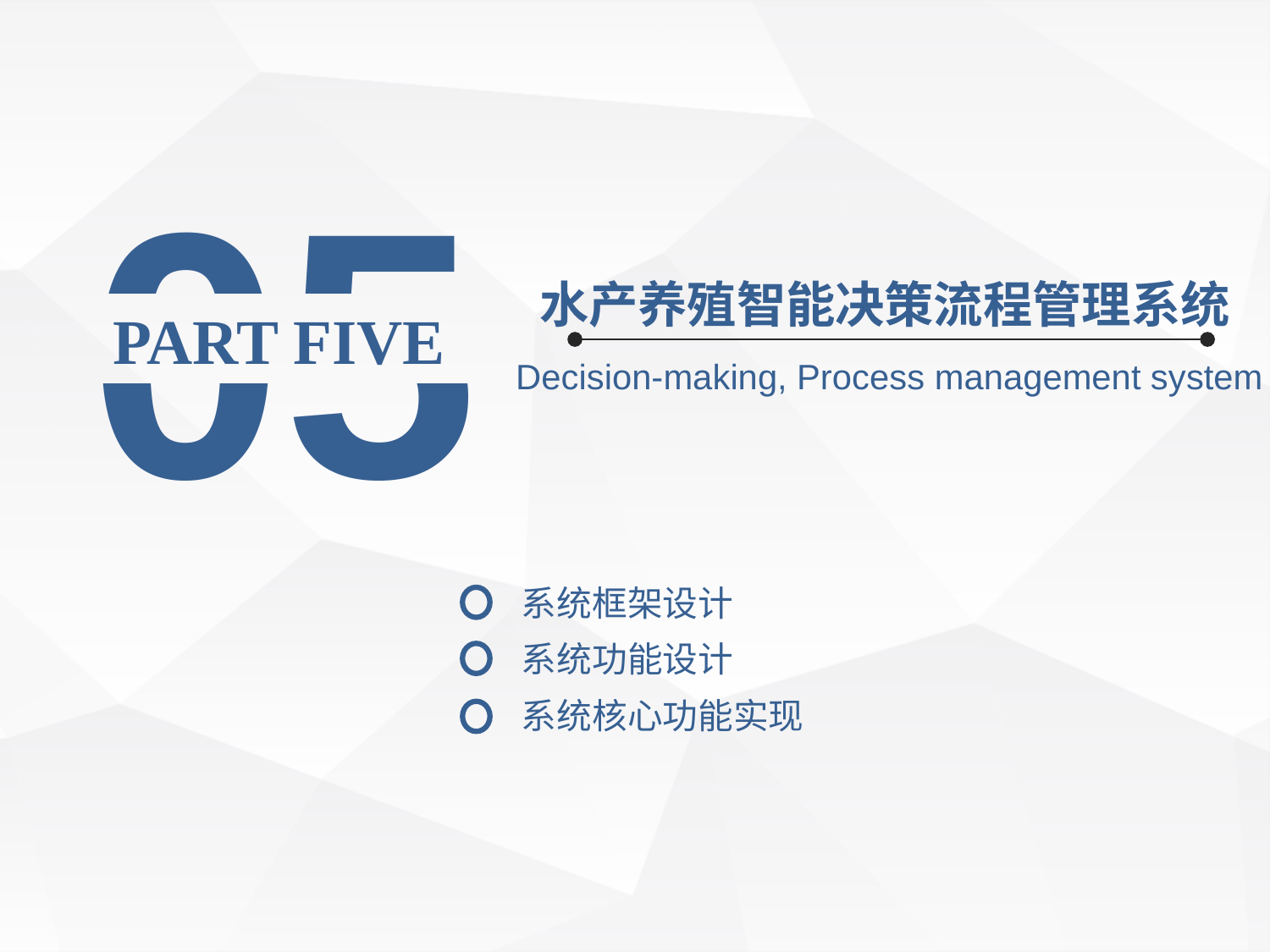

05
水产养殖智能决策流程管理系统
PART FIVE

Decision-making, Process management system
系统框架设计

系统功能设计

系统核心功能实现